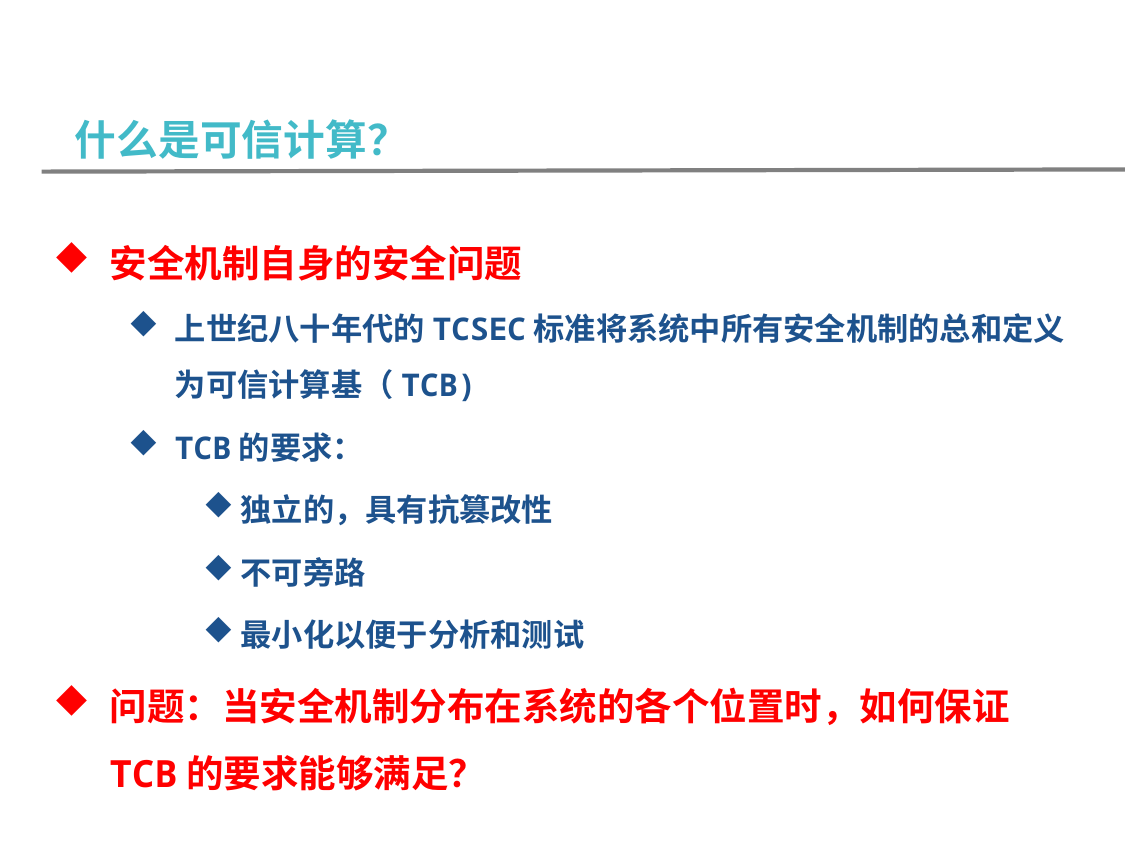

可信计算的缘起
什么是可信计算？
安全机制自身的安全问题
上世纪八十年代的TCSEC标准将系统中所有安全机制的总和定义为可信计算基（TCB)
TCB的要求：
独立的，具有抗篡改性
不可旁路
最小化以便于分析和测试
问题：当安全机制分布在系统的各个位置时，如何保证TCB的要求能够满足？

可信计算北京市重点实验室
*
*